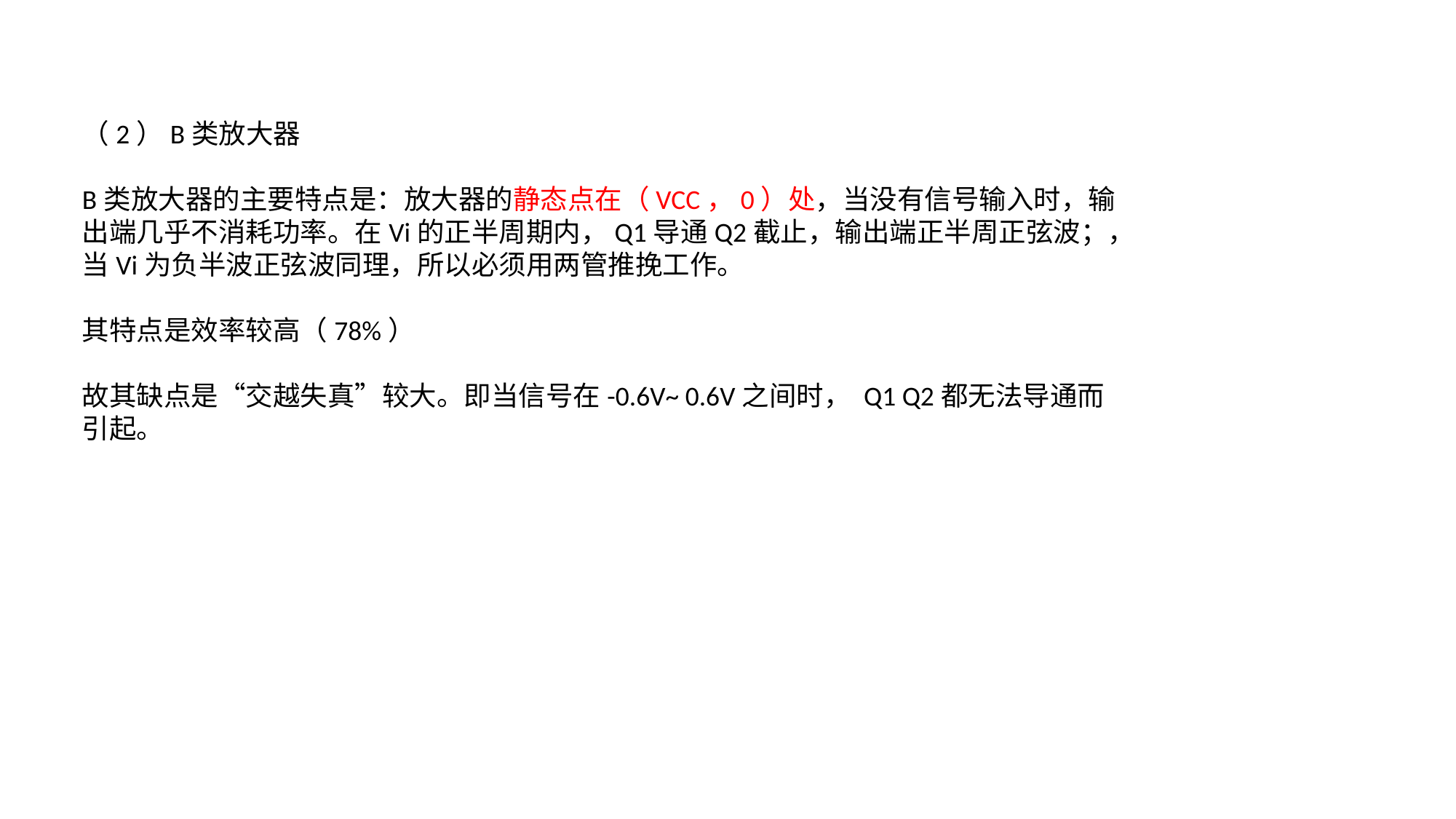

（2）B类放大器

B类放大器的主要特点是：放大器的静态点在（VCC，0）处，当没有信号输入时，输出端几乎不消耗功率。在Vi的正半周期内，Q1导通Q2截止，输出端正半周正弦波；，当Vi为负半波正弦波同理，所以必须用两管推挽工作。

其特点是效率较高（78%）

故其缺点是“交越失真”较大。即当信号在-0.6V~ 0.6V之间时， Q1 Q2都无法导通而引起。